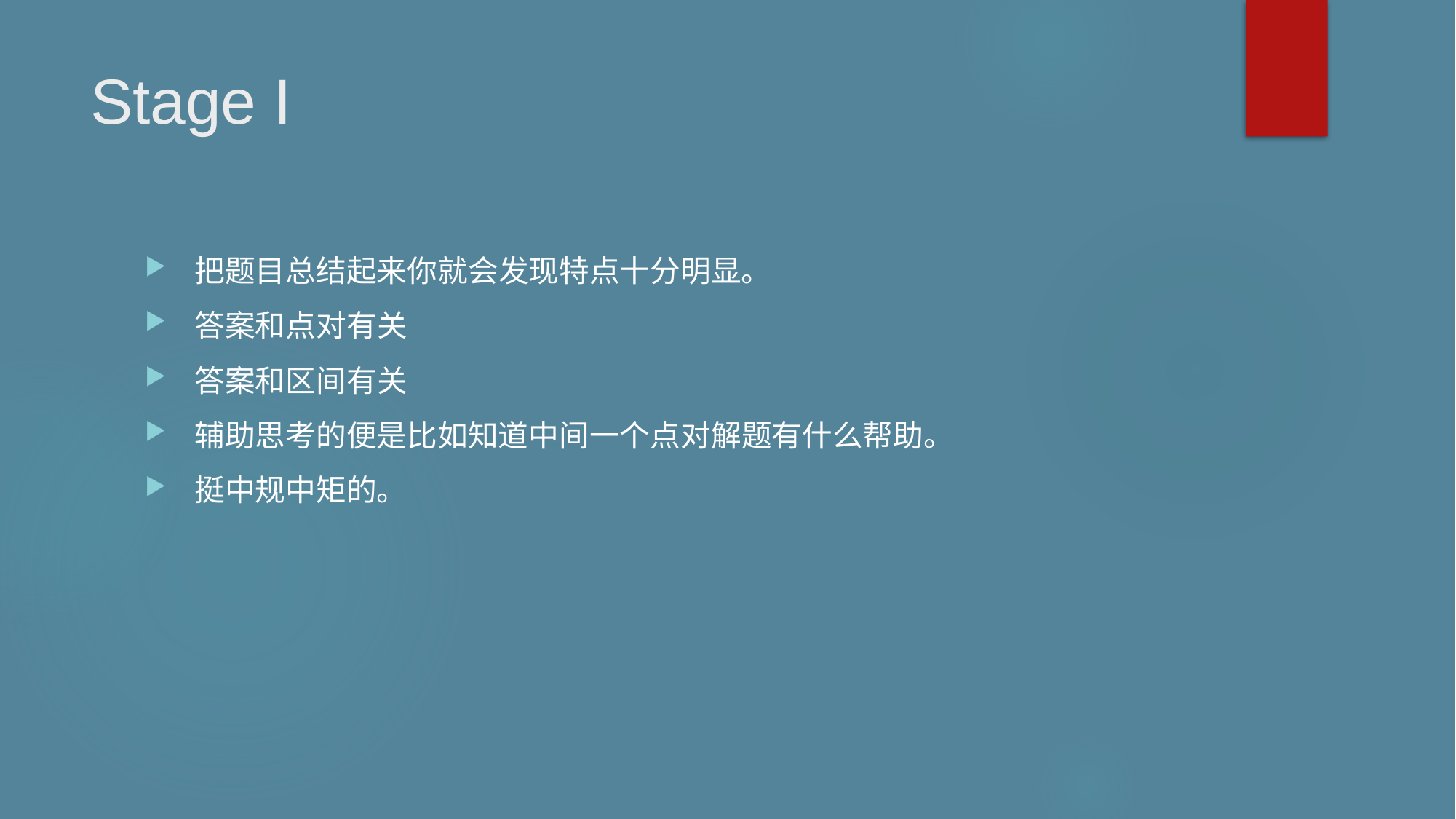

# Stage I
把题目总结起来你就会发现特点十分明显。
答案和点对有关
答案和区间有关
辅助思考的便是比如知道中间一个点对解题有什么帮助。
挺中规中矩的。